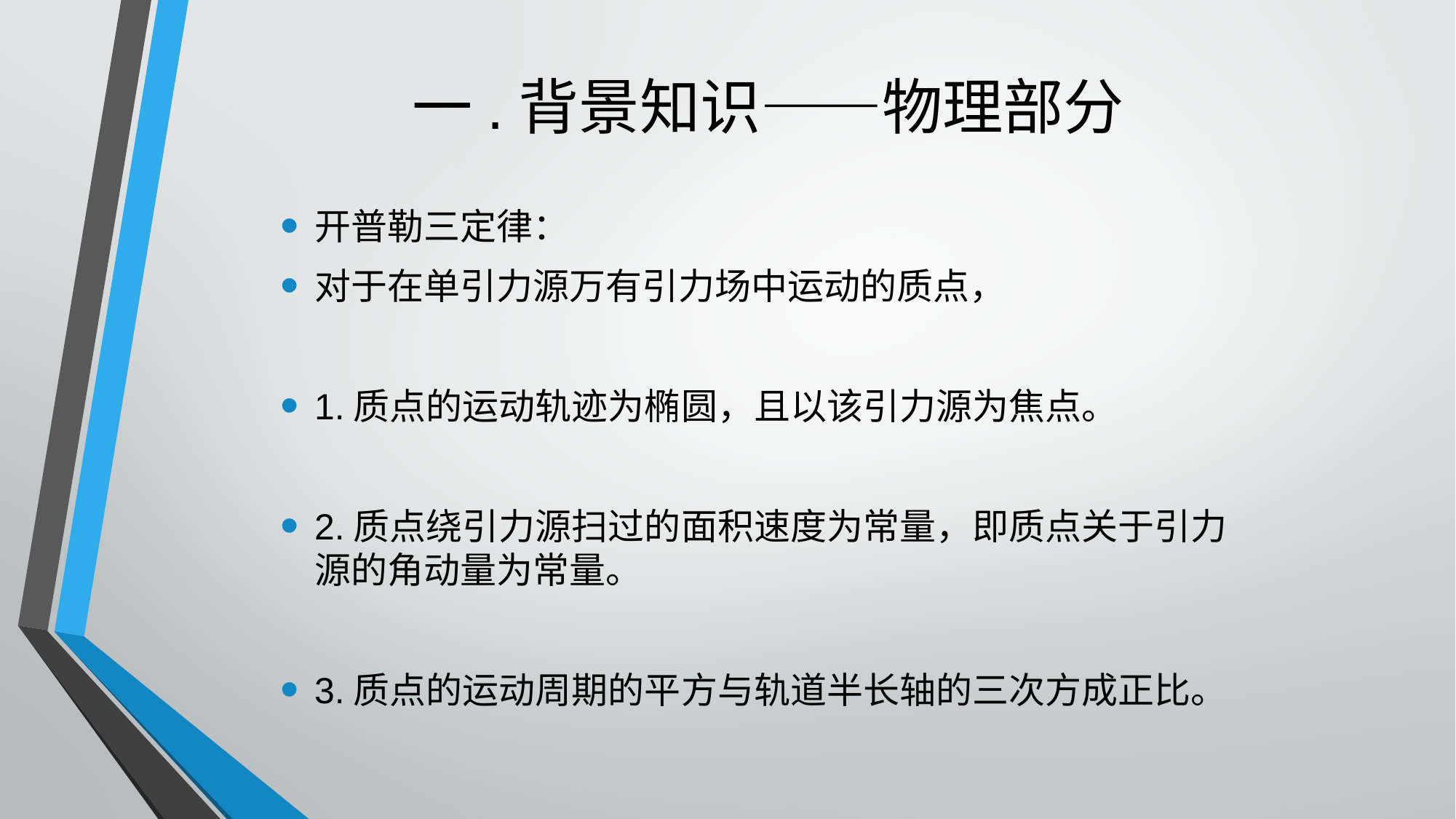

# 一.背景知识——物理部分
开普勒三定律：
对于在单引力源万有引力场中运动的质点，

1.质点的运动轨迹为椭圆，且以该引力源为焦点。

2.质点绕引力源扫过的面积速度为常量，即质点关于引力源的角动量为常量。

3.质点的运动周期的平方与轨道半长轴的三次方成正比。